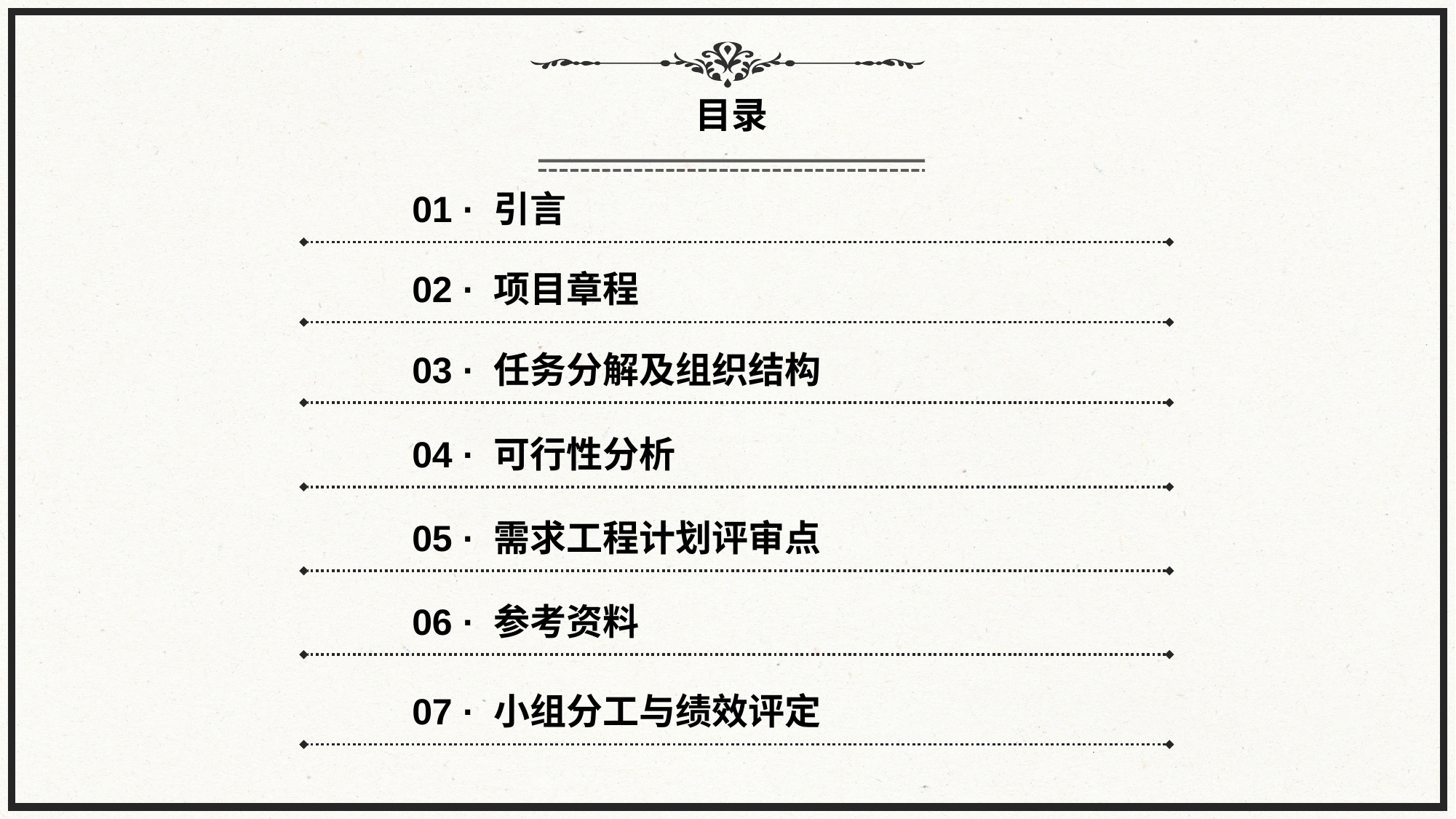

目录
01 · 引言
02 · 项目章程
03 · 任务分解及组织结构
04 · 可行性分析
05 · 需求工程计划评审点
06 · 参考资料
07 · 小组分工与绩效评定